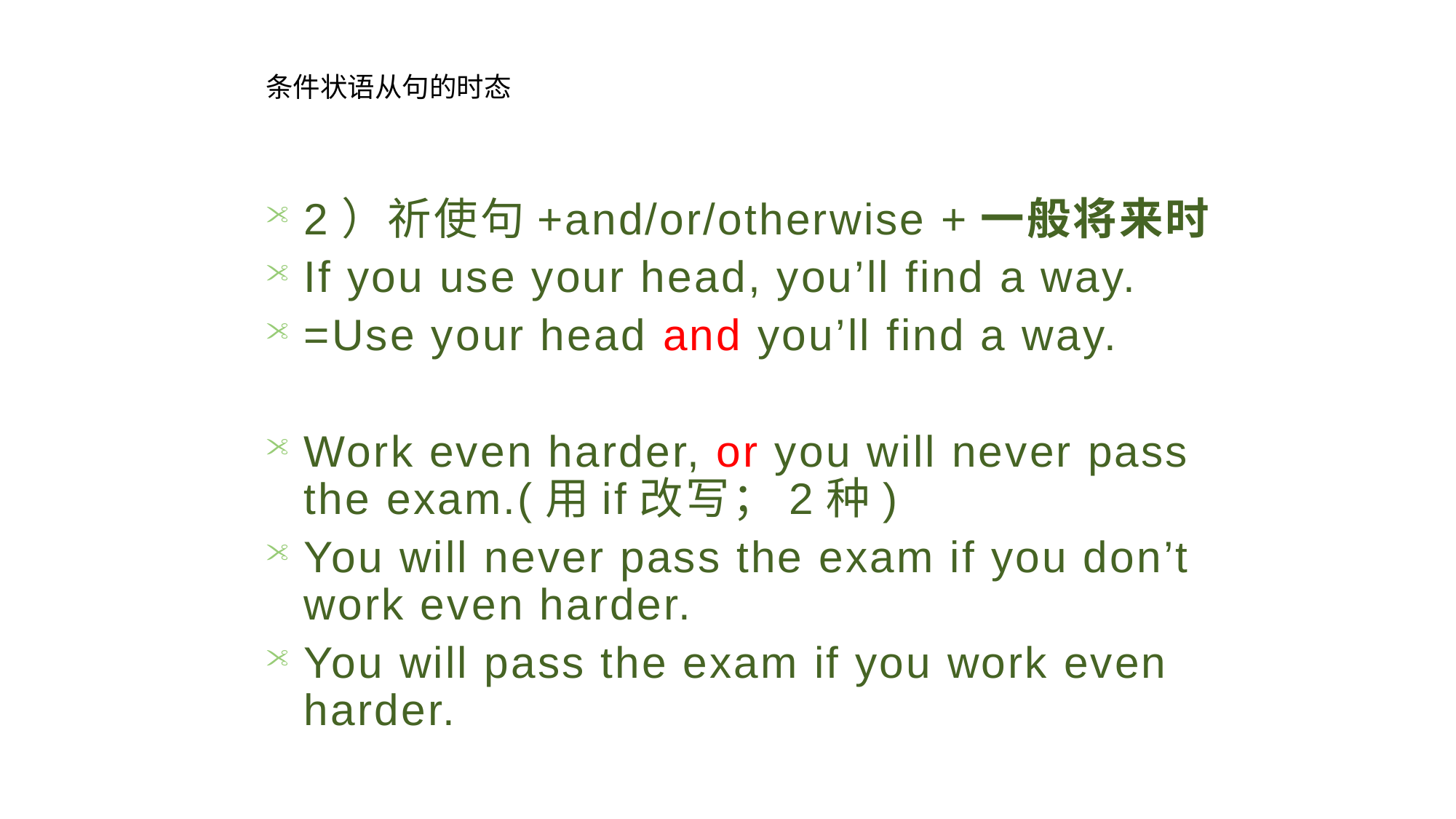

条件状语从句的时态
2）祈使句+and/or/otherwise +一般将来时
If you use your head, you’ll find a way.
=Use your head and you’ll find a way.

Work even harder, or you will never pass the exam.(用if改写；2种)
You will never pass the exam if you don’t work even harder.
You will pass the exam if you work even harder.